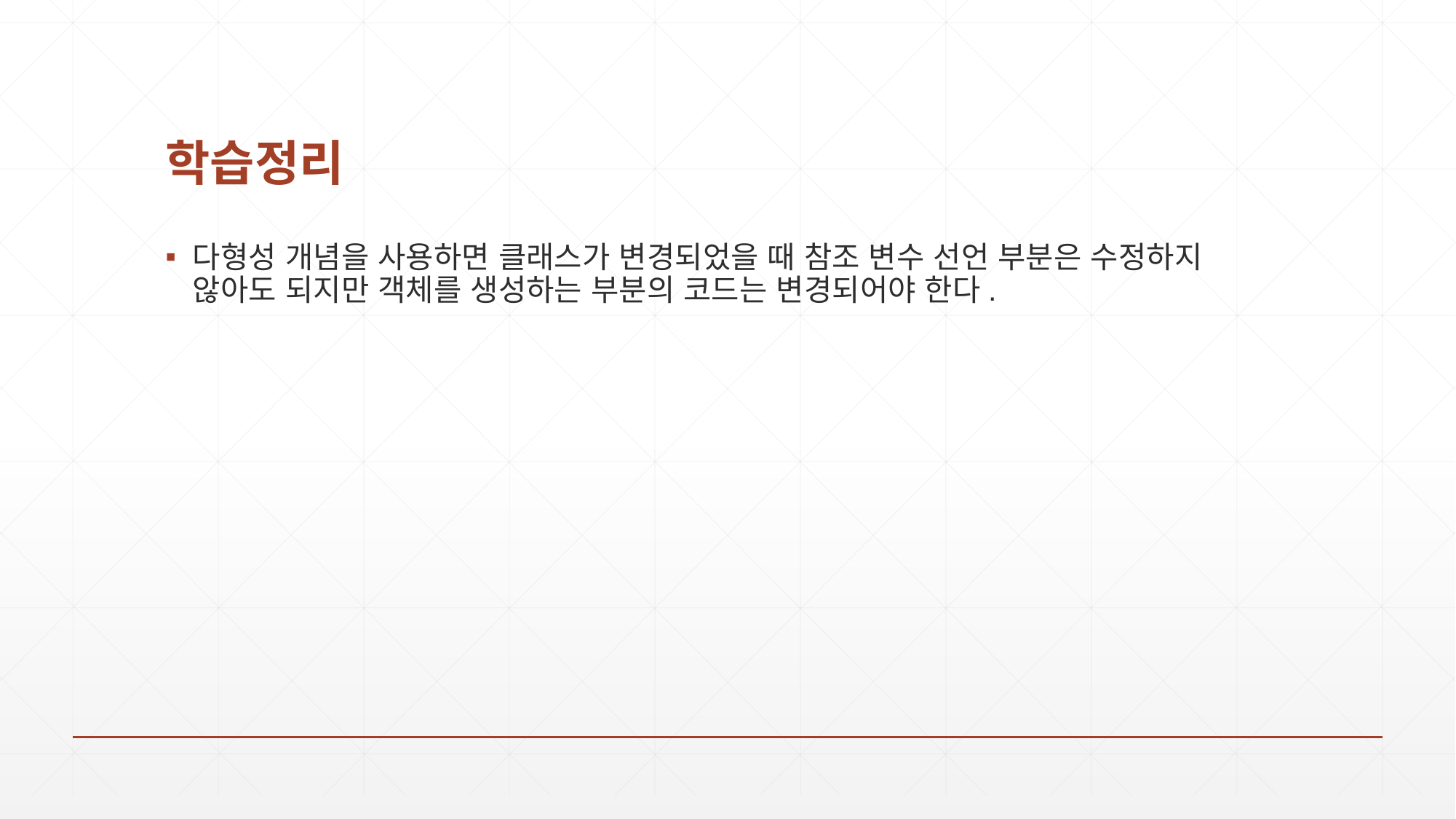

# 학습정리
다형성 개념을 사용하면 클래스가 변경되었을 때 참조 변수 선언 부분은 수정하지 않아도 되지만 객체를 생성하는 부분의 코드는 변경되어야 한다.